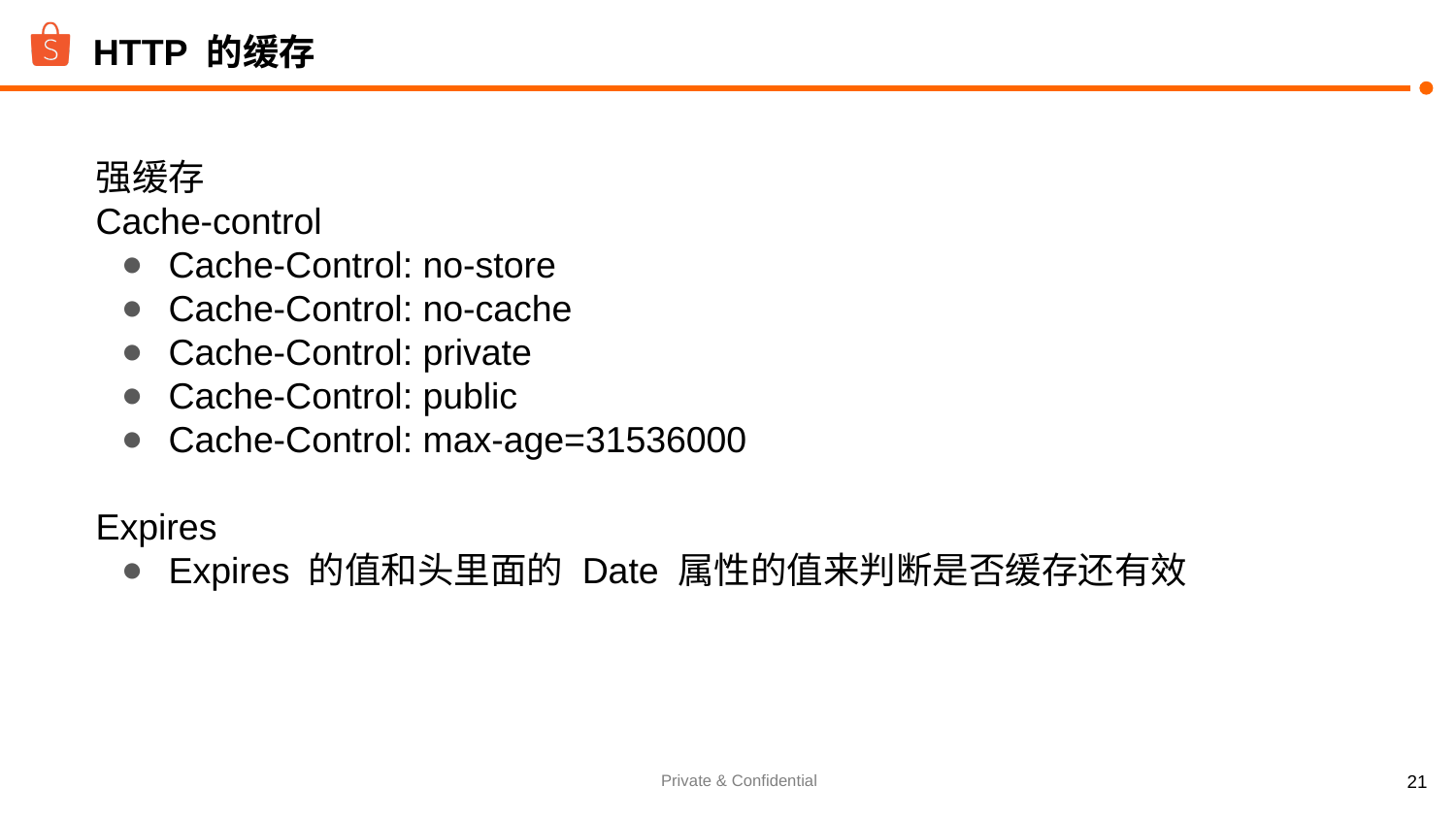

# HTTP 的缓存
强缓存
Cache-control
Cache-Control: no-store
Cache-Control: no-cache
Cache-Control: private
Cache-Control: public
Cache-Control: max-age=31536000

Expires
Expires 的值和头里面的 Date 属性的值来判断是否缓存还有效

21